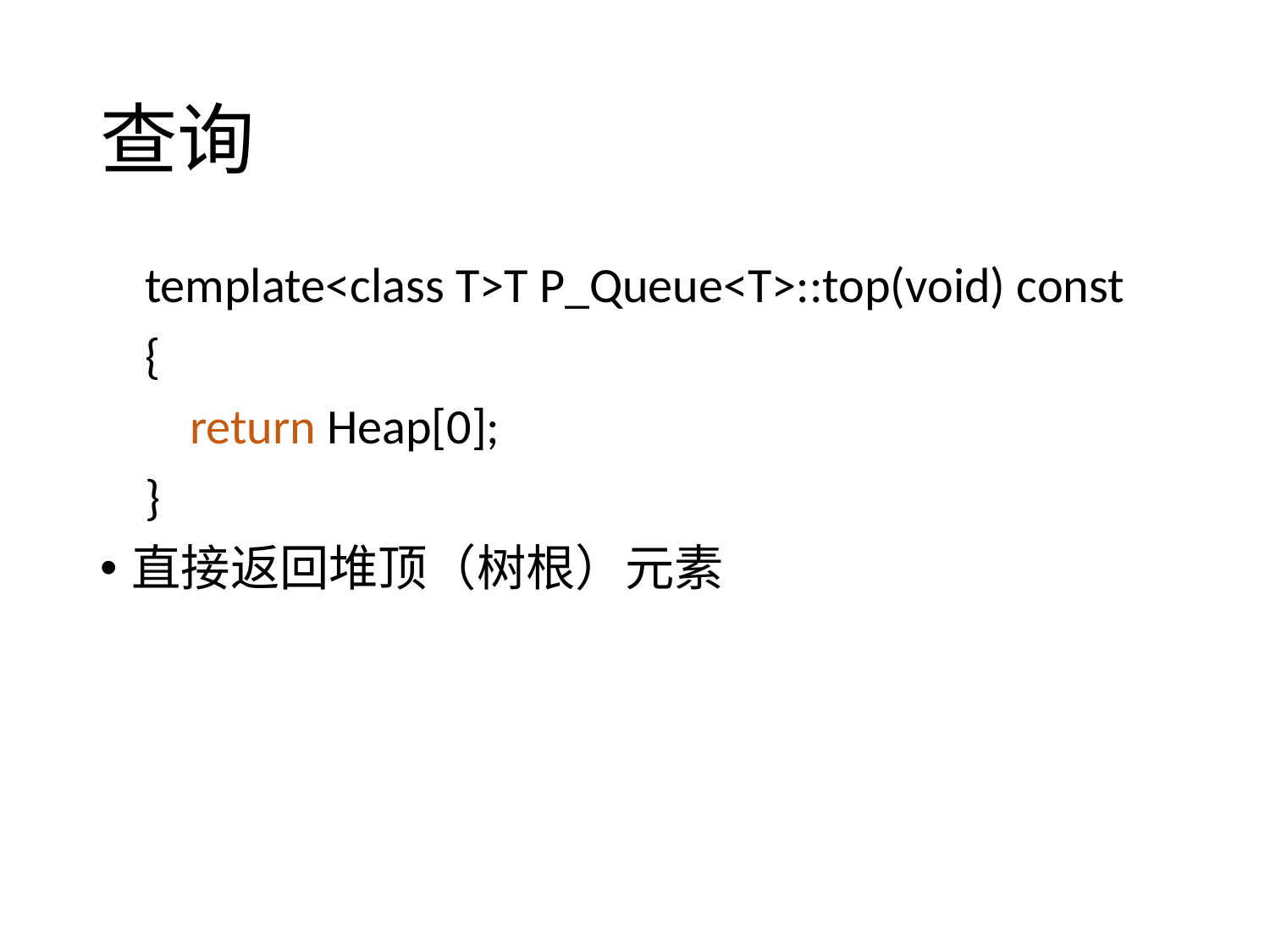

# 查询
    template<class T>T P_Queue<T>::top(void) const
    {
        return Heap[0];
    }
直接返回堆顶（树根）元素